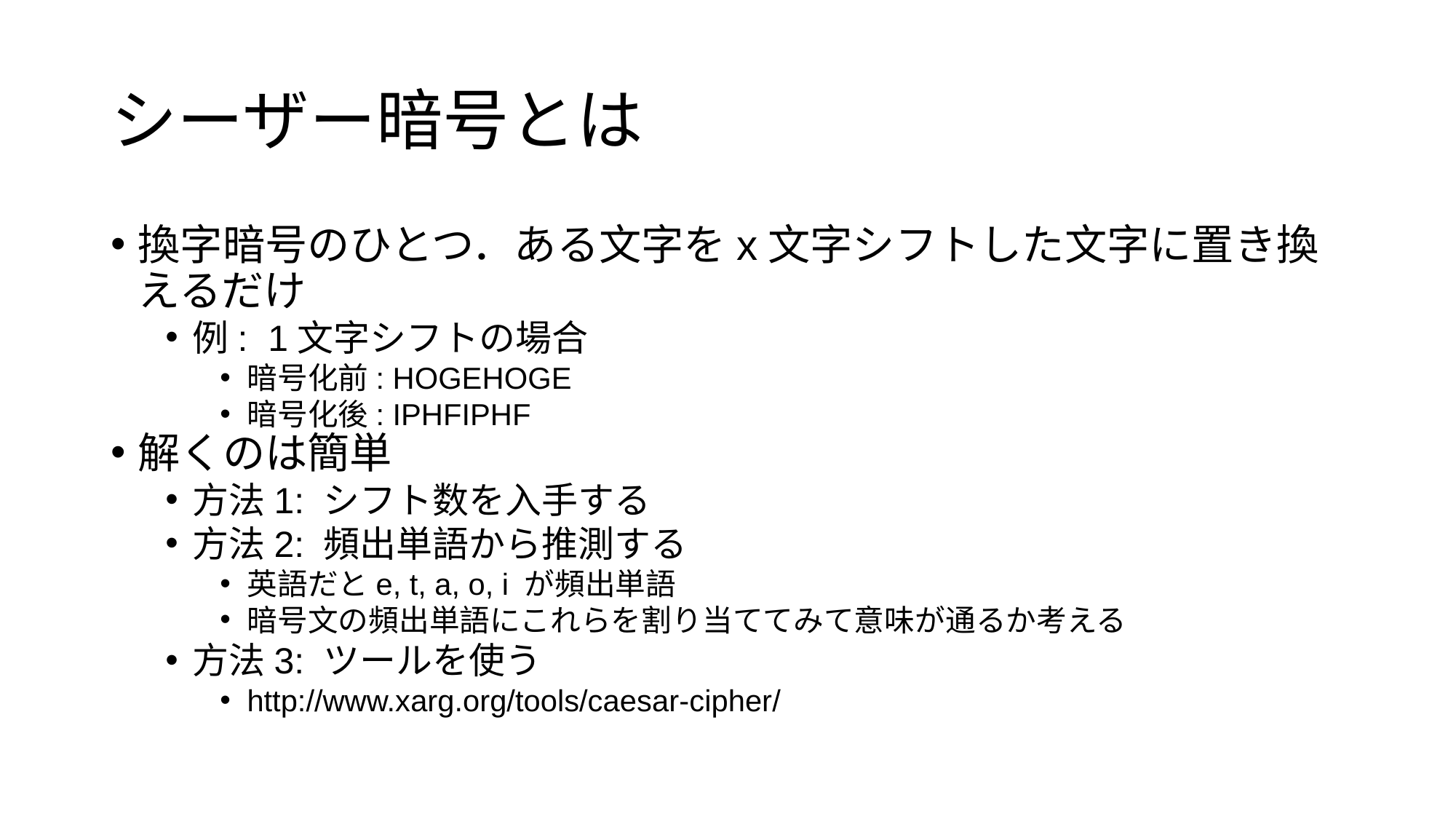

シーザー暗号とは
換字暗号のひとつ．ある文字をx文字シフトした文字に置き換えるだけ
例:  1文字シフトの場合
暗号化前: HOGEHOGE
暗号化後: IPHFIPHF
解くのは簡単
方法1: シフト数を入手する
方法2: 頻出単語から推測する
英語だとe, t, a, o, i が頻出単語
暗号文の頻出単語にこれらを割り当ててみて意味が通るか考える
方法3: ツールを使う
http://www.xarg.org/tools/caesar-cipher/